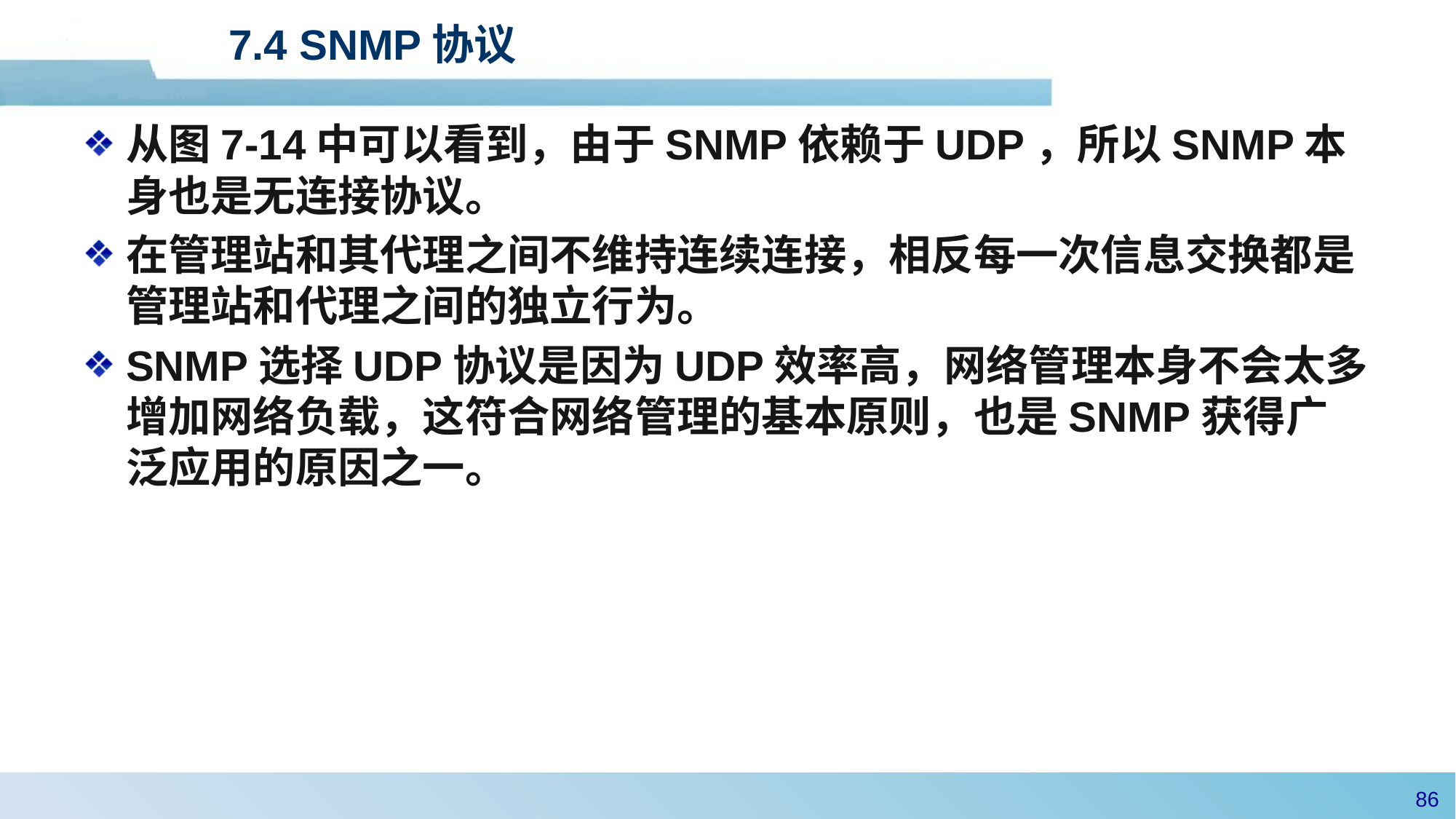

#
7.4 SNMP协议
从图7-14中可以看到，由于SNMP依赖于UDP，所以SNMP本身也是无连接协议。
在管理站和其代理之间不维持连续连接，相反每一次信息交换都是管理站和代理之间的独立行为。
SNMP选择UDP协议是因为UDP效率高，网络管理本身不会太多增加网络负载，这符合网络管理的基本原则，也是SNMP获得广泛应用的原因之一。
86